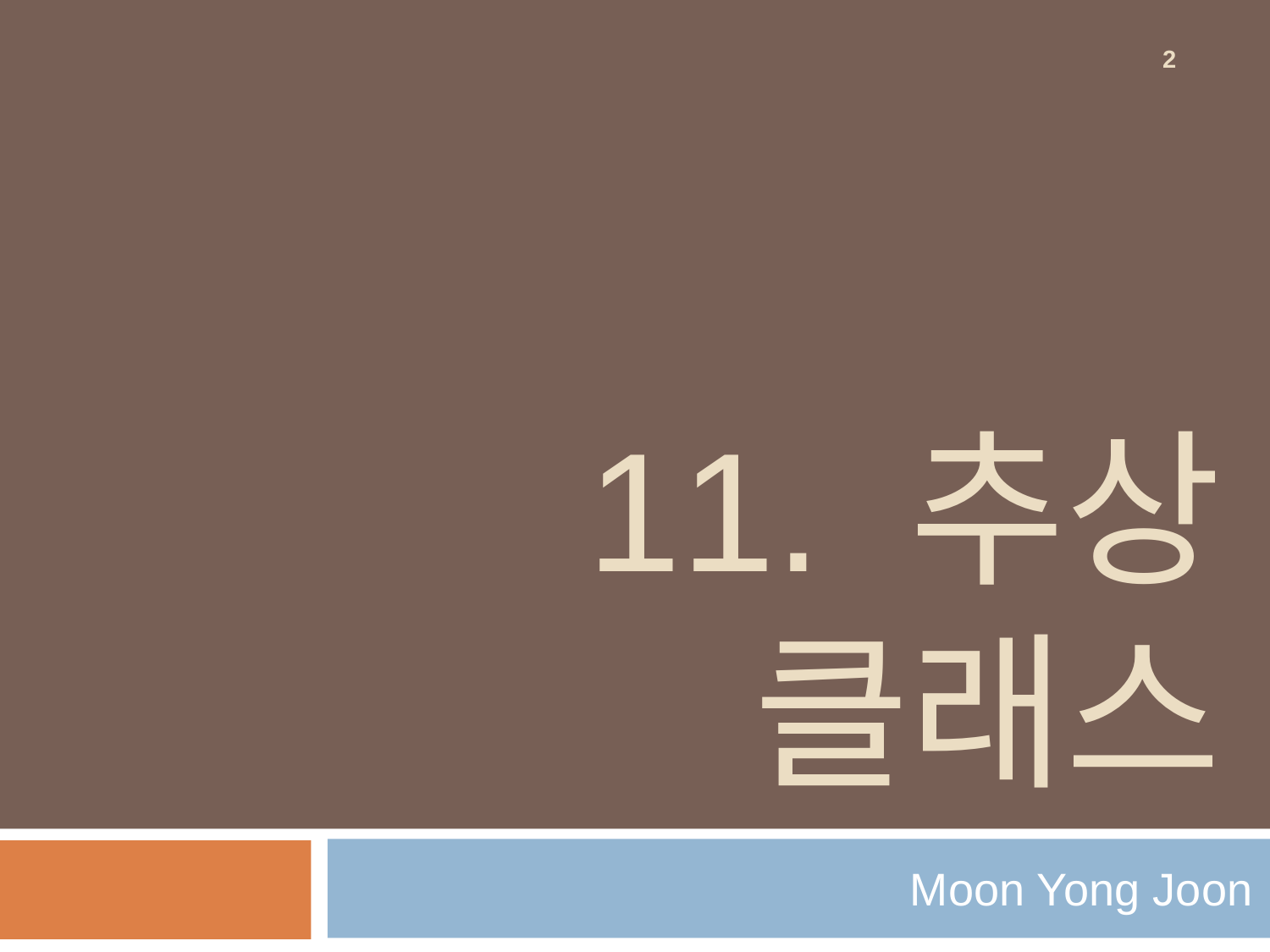

2
# 11. 추상 클래스
Moon Yong Joon